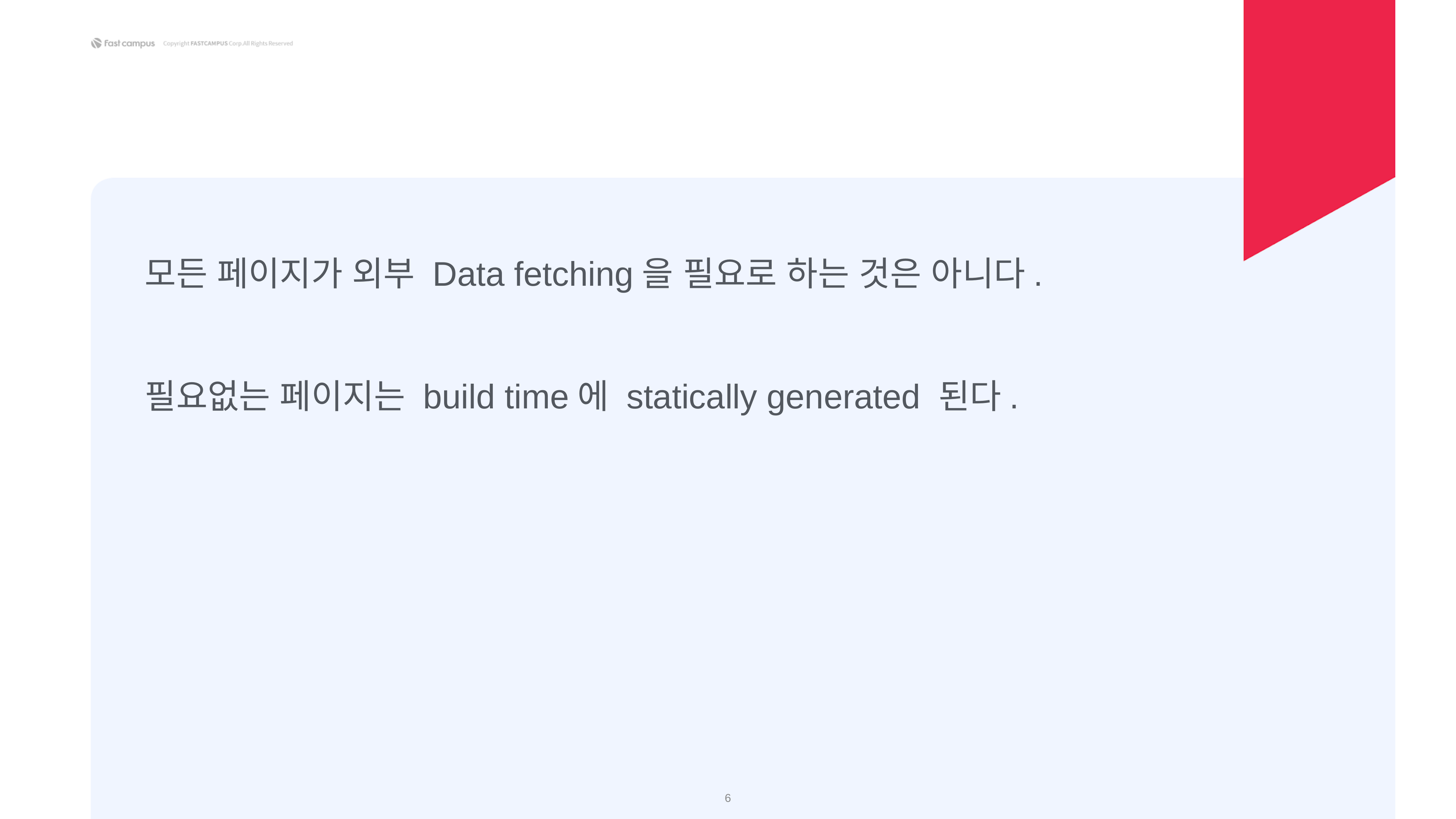

모든 페이지가 외부 Data fetching을 필요로 하는 것은 아니다.

필요없는 페이지는 build time에 statically generated 된다.
6